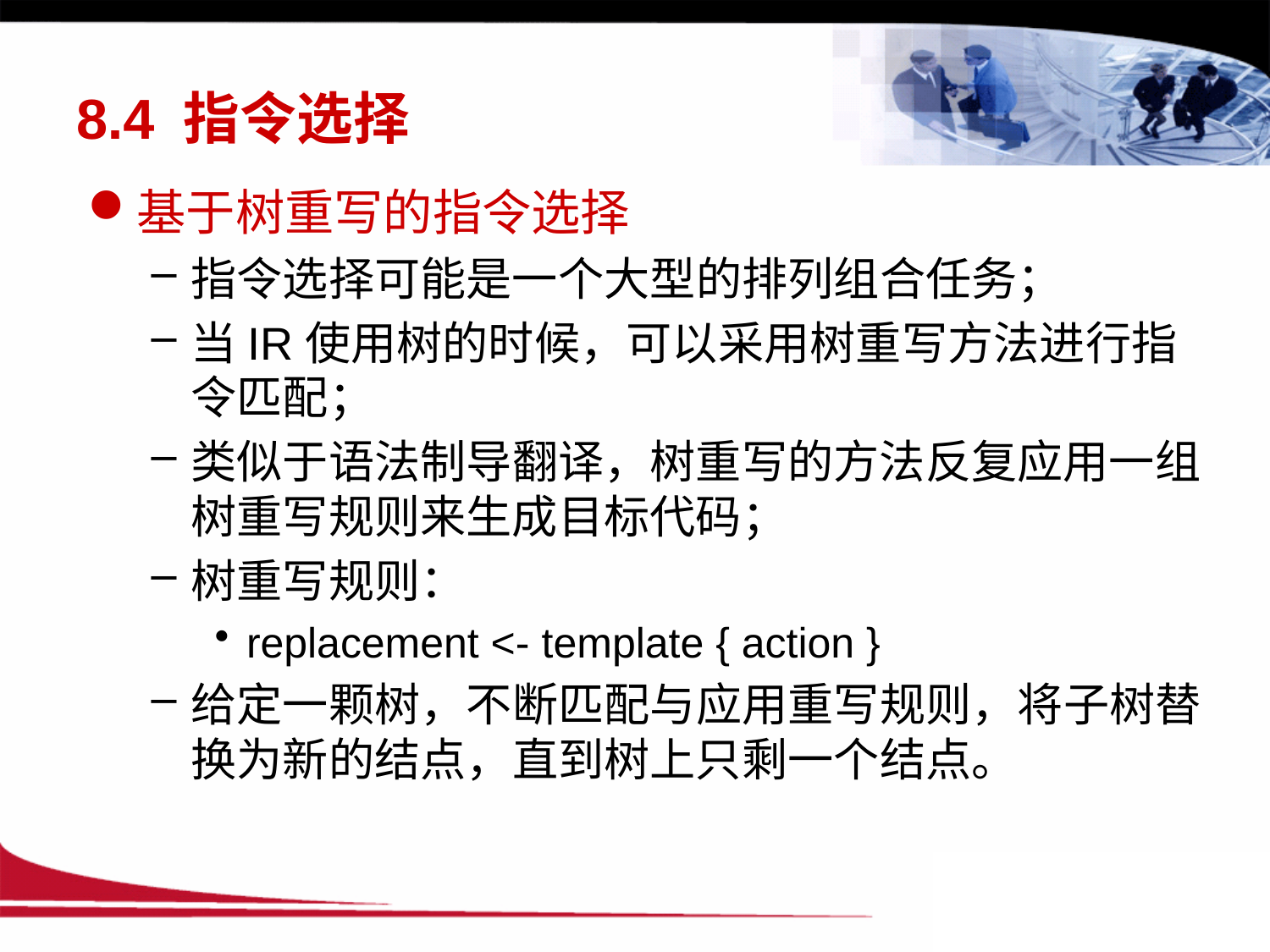

# 8.4 指令选择
基于树重写的指令选择
指令选择可能是一个大型的排列组合任务；
当IR使用树的时候，可以采用树重写方法进行指令匹配；
类似于语法制导翻译，树重写的方法反复应用一组树重写规则来生成目标代码；
树重写规则：
replacement <- template { action }
给定一颗树，不断匹配与应用重写规则，将子树替换为新的结点，直到树上只剩一个结点。